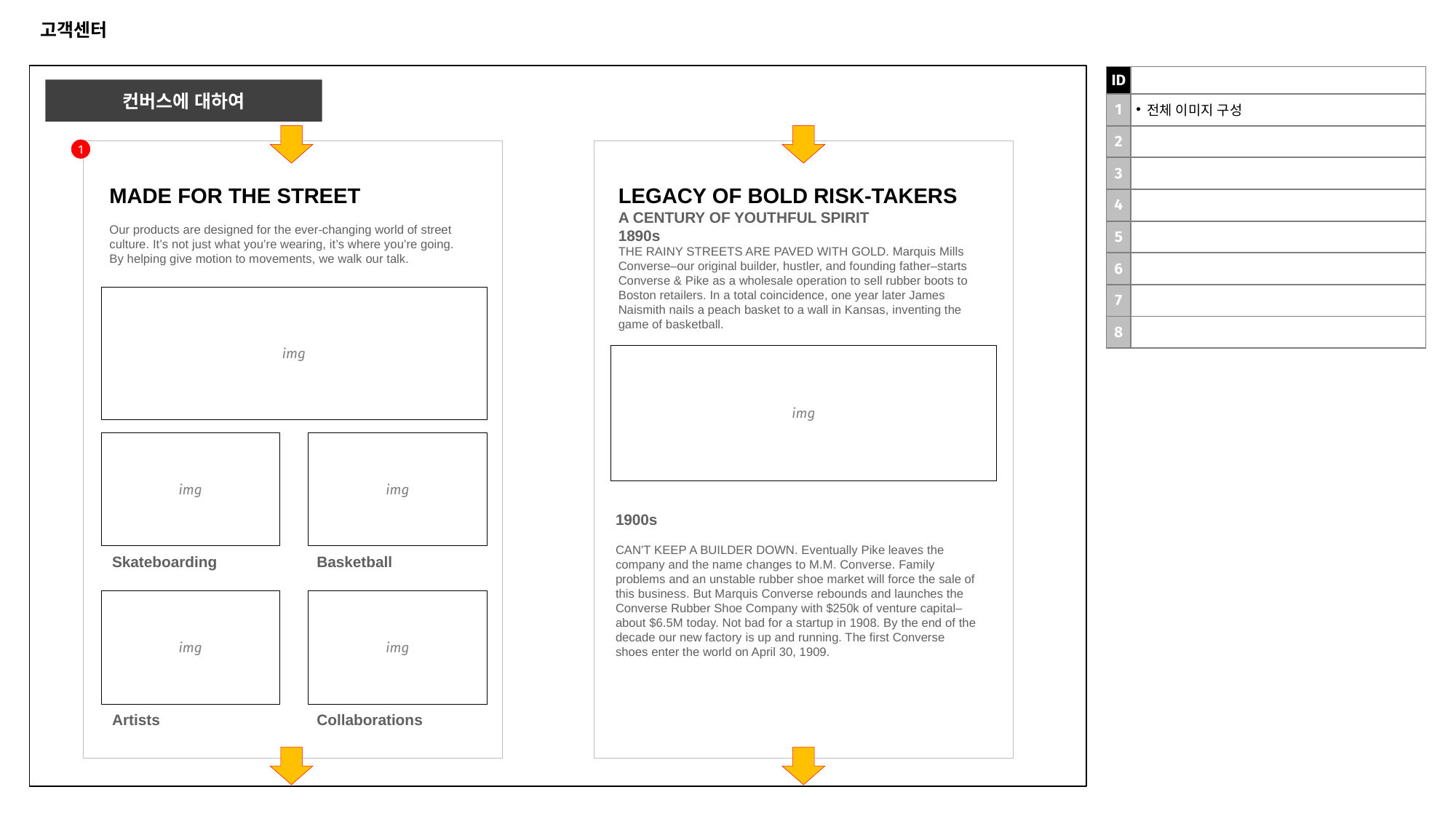

# 고객센터

| ID |  |
| --- | --- |
| 1 | 전체 이미지 구성 |
| 2 |  |
| 3 |  |
| 4 |  |
| 5 |  |
| 6 |  |
| 7 |  |
| 8 |  |
컨버스에 대하여

1

MADE FOR THE STREET

Our products are designed for the ever-changing world of street culture. It’s not just what you’re wearing, it’s where you’re going. By helping give motion to movements, we walk our talk.
LEGACY OF BOLD RISK-TAKERS
A CENTURY OF YOUTHFUL SPIRIT
1890s
THE RAINY STREETS ARE PAVED WITH GOLD. Marquis Mills Converse–our original builder, hustler, and founding father–starts Converse & Pike as a wholesale operation to sell rubber boots to Boston retailers. In a total coincidence, one year later James Naismith nails a peach basket to a wall in Kansas, inventing the game of basketball.
img
img
img
img
1900s

CAN'T KEEP A BUILDER DOWN. Eventually Pike leaves the company and the name changes to M.M. Converse. Family problems and an unstable rubber shoe market will force the sale of this business. But Marquis Converse rebounds and launches the Converse Rubber Shoe Company with $250k of venture capital–about $6.5M today. Not bad for a startup in 1908. By the end of the decade our new factory is up and running. The first Converse shoes enter the world on April 30, 1909.
Skateboarding
Basketball
img
img
Artists
Collaborations